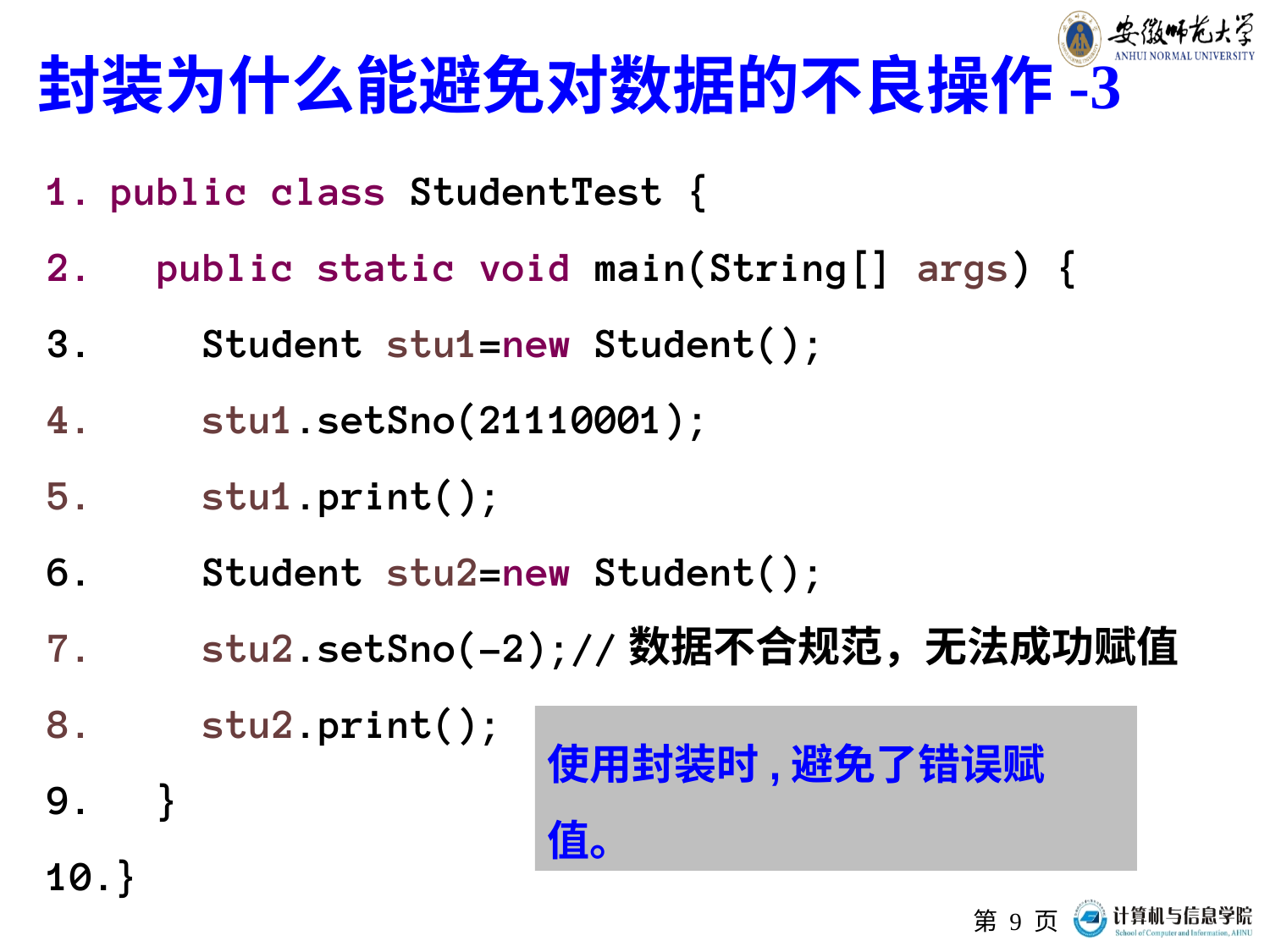

# 封装为什么能避免对数据的不良操作-3
public class StudentTest {
  public static void main(String[] args) {
    Student stu1=new Student();
    stu1.setSno(21110001);
    stu1.print();
    Student stu2=new Student();
    stu2.setSno(-2);//数据不合规范，无法成功赋值
    stu2.print();
  }
}
使用封装时,避免了错误赋值。
第 9 页